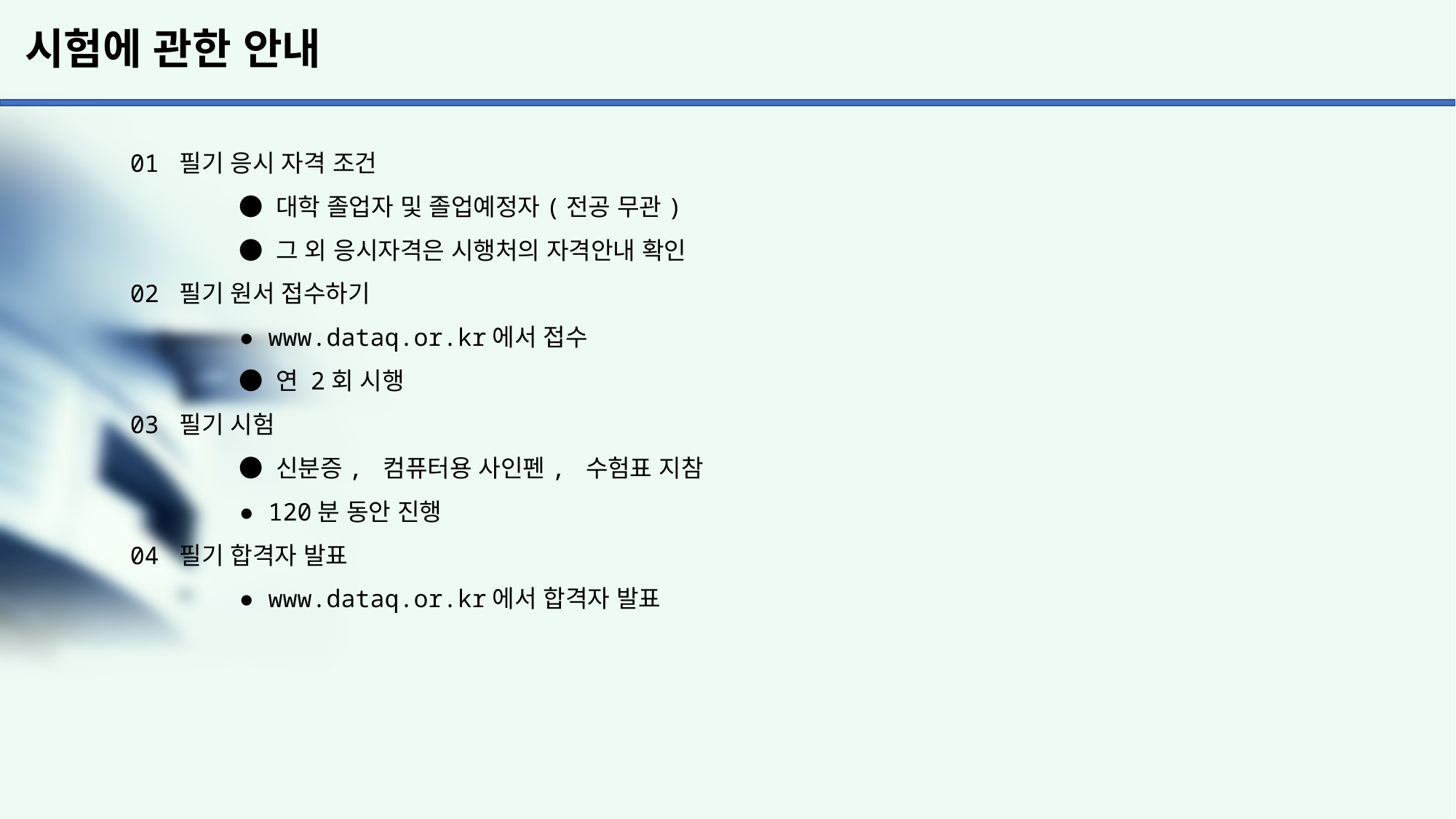

# 시험에 관한 안내
01 필기 응시 자격 조건
	● 대학 졸업자 및 졸업예정자(전공 무관)
	● 그 외 응시자격은 시행처의 자격안내 확인
02 필기 원서 접수하기
	● www.dataq.or.kr에서 접수
	● 연 2회 시행
03 필기 시험
	● 신분증, 컴퓨터용 사인펜, 수험표 지참
	● 120분 동안 진행
04 필기 합격자 발표
	● www.dataq.or.kr에서 합격자 발표